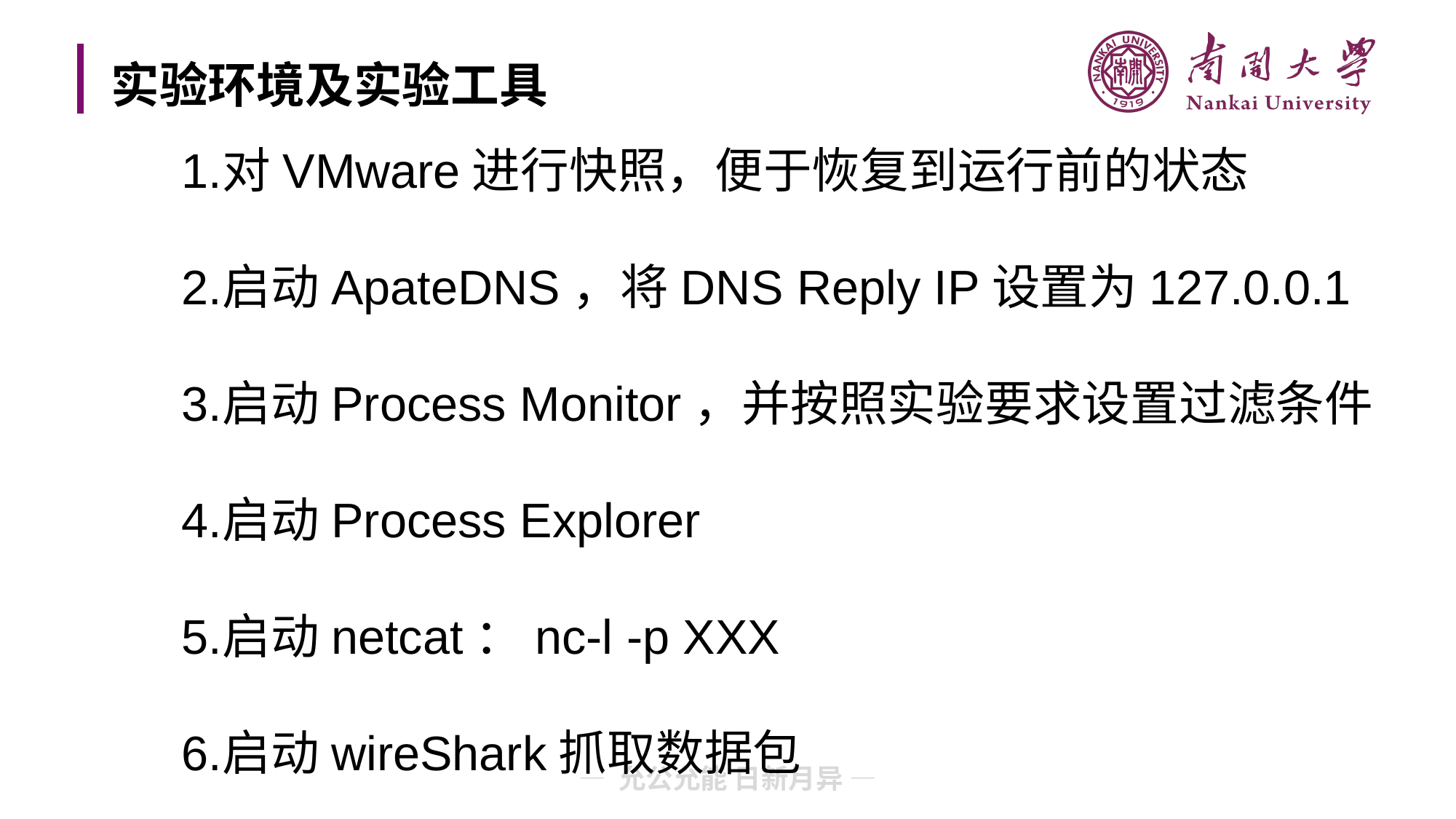

# 实验环境及实验工具
对VMware进行快照，便于恢复到运行前的状态
启动ApateDNS，将DNS Reply IP设置为127.0.0.1
启动Process Monitor，并按照实验要求设置过滤条件
启动Process Explorer
启动netcat：nc-l -p XXX
启动wireShark抓取数据包